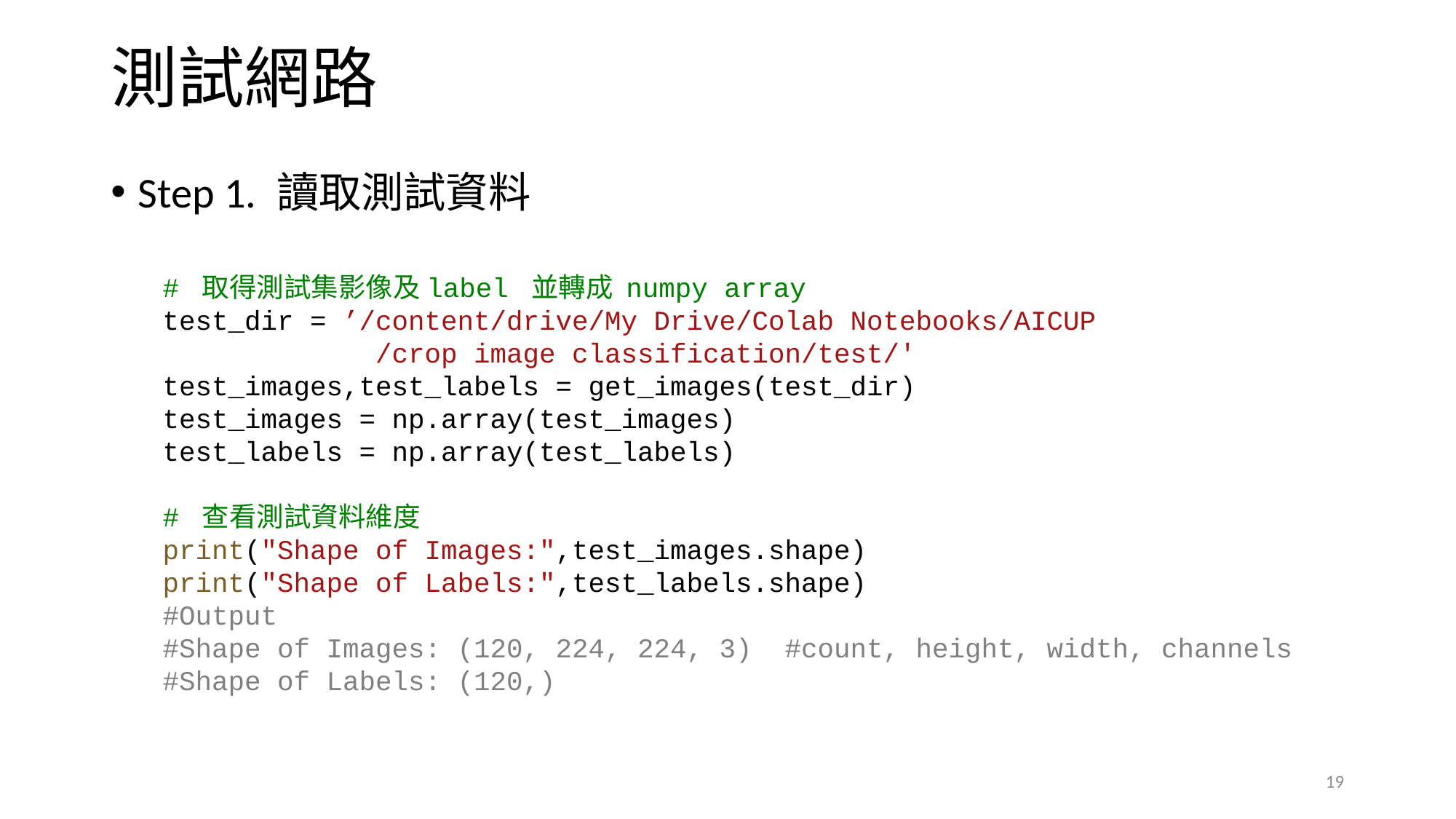

# 測試網路
Step 1. 讀取測試資料

# 取得測試集影像及label 並轉成 numpy array
test_dir = ’/content/drive/My Drive/Colab Notebooks/AICUP
             /crop image classification/test/'
test_images,test_labels = get_images(test_dir)
test_images = np.array(test_images)
test_labels = np.array(test_labels)

# 查看測試資料維度
print("Shape of Images:",test_images.shape)
print("Shape of Labels:",test_labels.shape)
#Output
#Shape of Images: (120, 224, 224, 3)  #count, height, width, channels
#Shape of Labels: (120,)

19